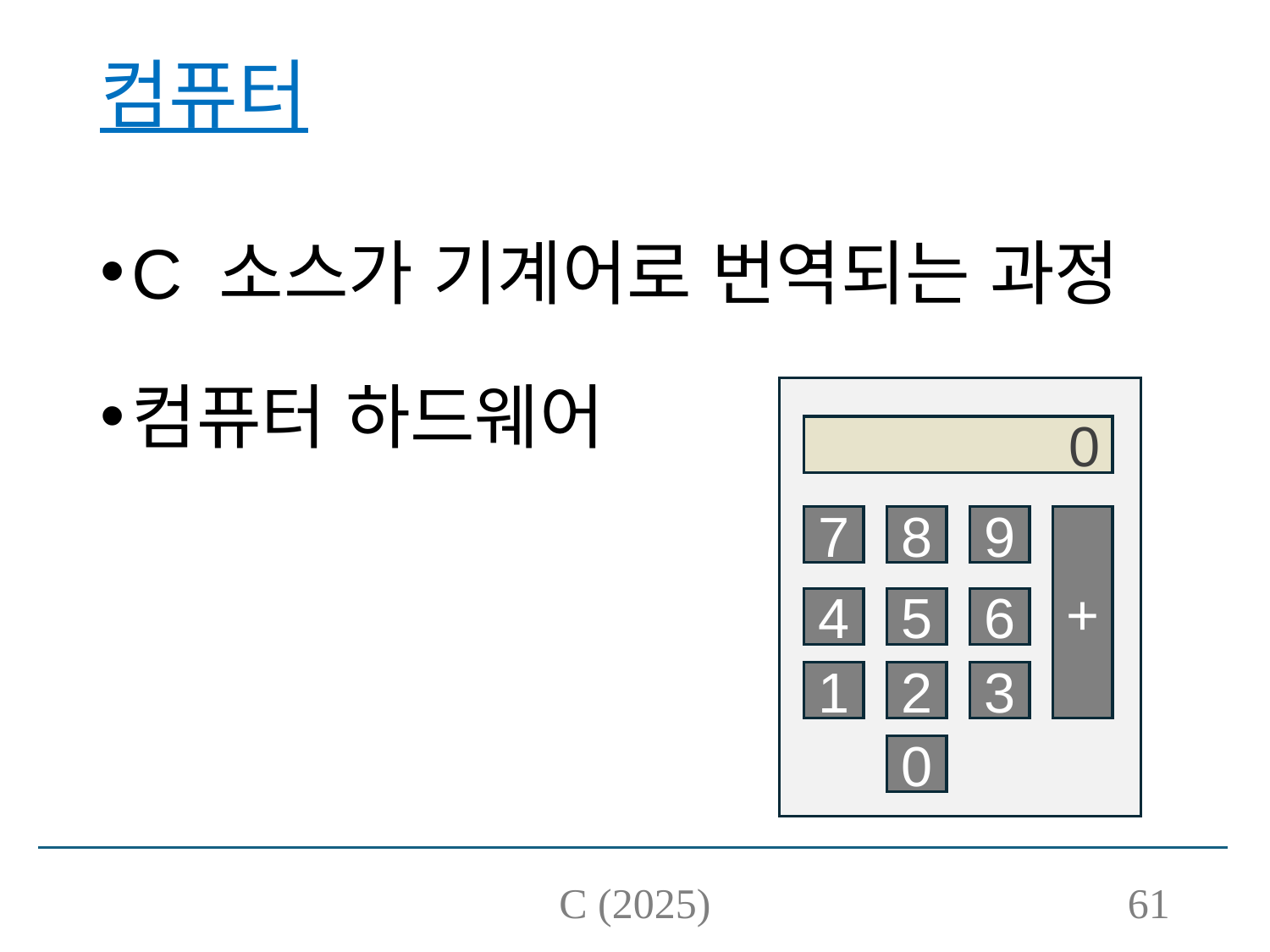

# 컴퓨터
C 소스가 기계어로 번역되는 과정
컴퓨터 하드웨어

0
7
8
9
+
4
5
6
1
2
3
0
C (2025)
61